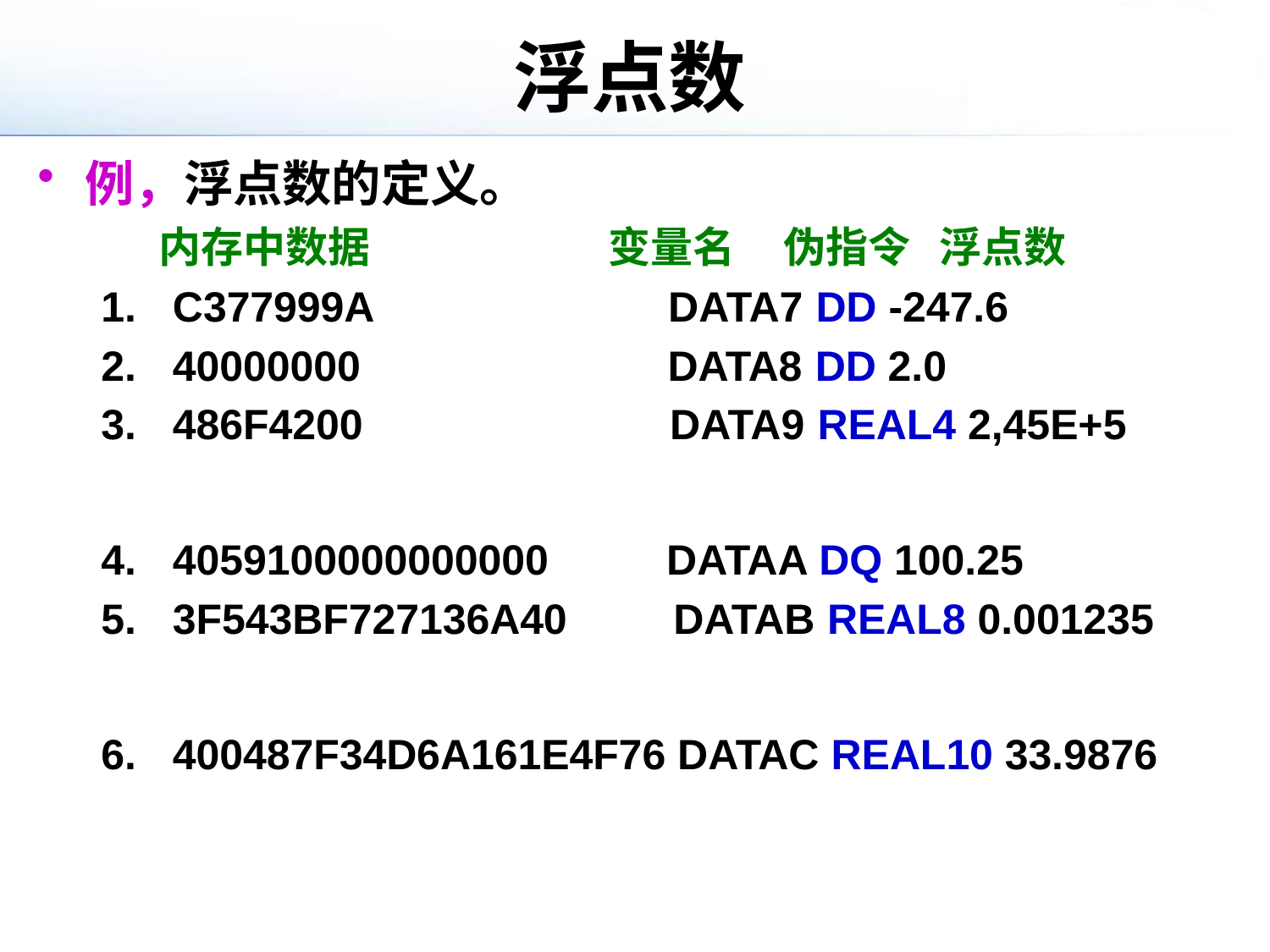

# 浮点数
例，浮点数的定义。
     内存中数据                         变量名     伪指令   浮点数
C377999A                         DATA7 DD -247.6
40000000                          DATA8 DD 2.0
486F4200                          DATA9 REAL4 2,45E+5

4059100000000000          DATAA DQ 100.25
3F543BF727136A40         DATAB REAL8 0.001235

400487F34D6A161E4F76 DATAC REAL10 33.9876